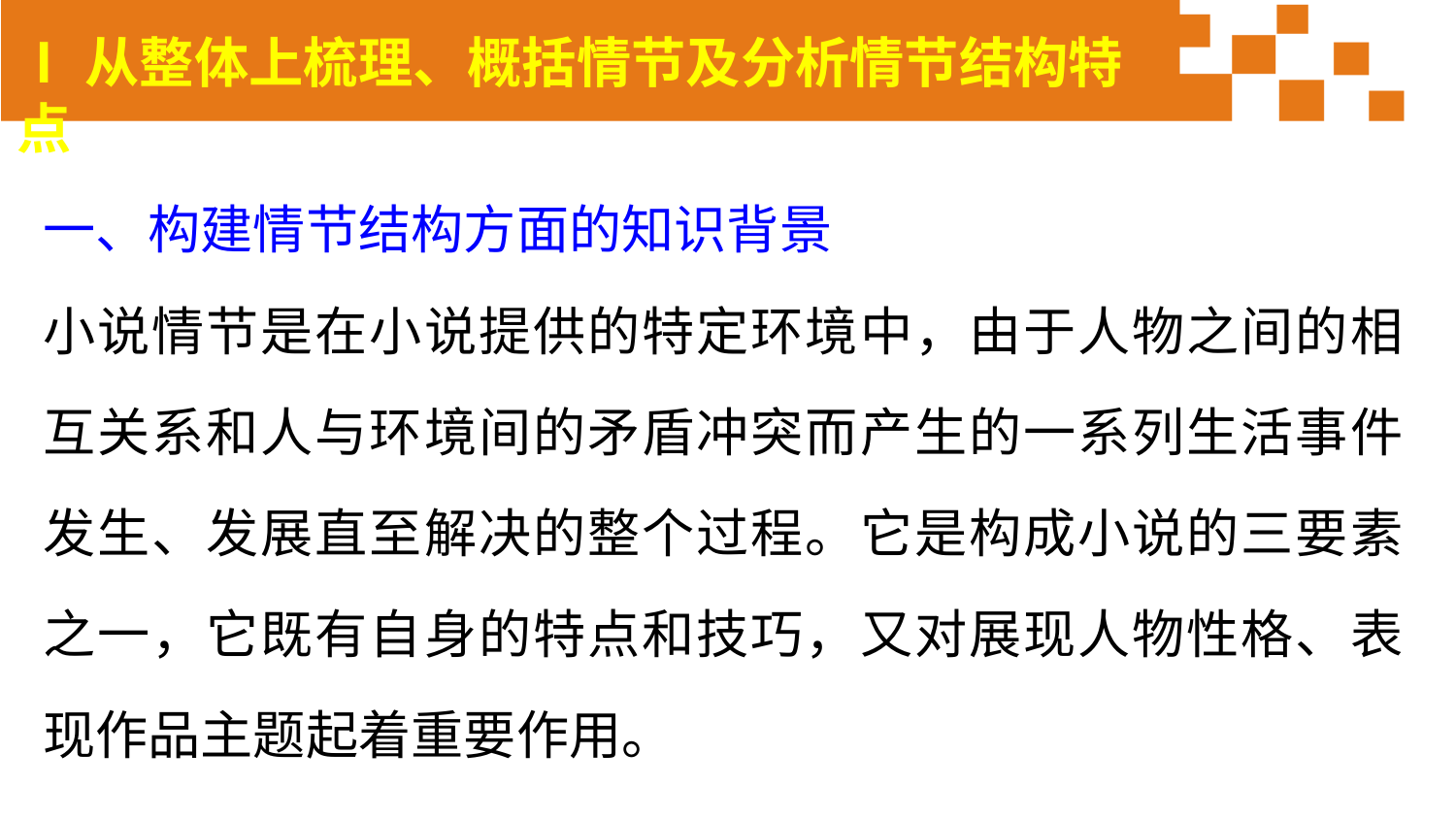

Ⅰ从整体上梳理、概括情节及分析情节结构特点
一、构建情节结构方面的知识背景
小说情节是在小说提供的特定环境中，由于人物之间的相互关系和人与环境间的矛盾冲突而产生的一系列生活事件发生、发展直至解决的整个过程。它是构成小说的三要素之一，它既有自身的特点和技巧，又对展现人物性格、表现作品主题起着重要作用。